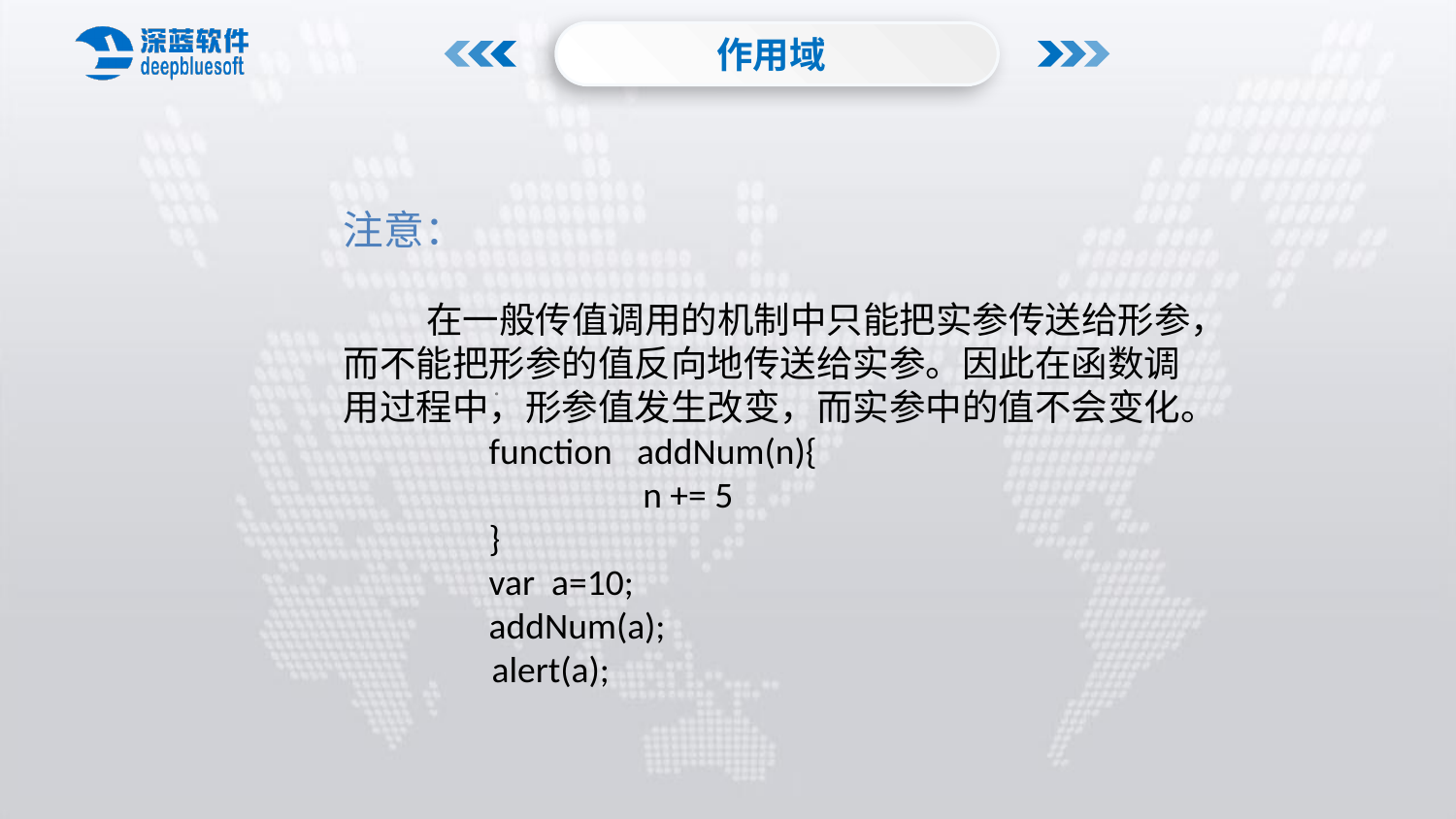

作用域

注意：

         在一般传值调用的机制中只能把实参传送给形参，而不能把形参的值反向地传送给实参。因此在函数调用过程中，形参值发生改变，而实参中的值不会变化。
	function   addNum(n){
		 n += 5
	}
	var  a=10;
	addNum(a);
                  alert(a);